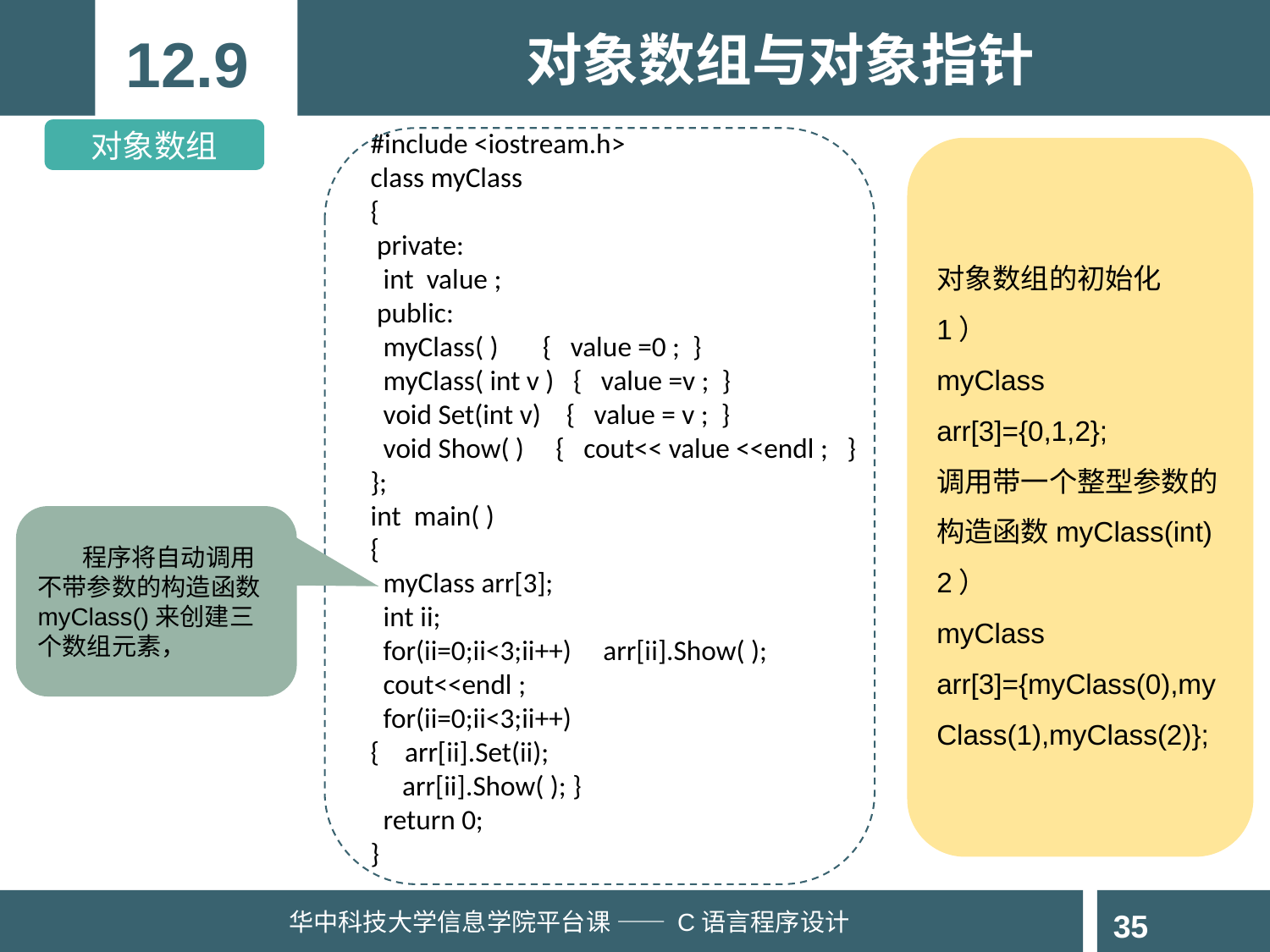

12.9
对象数组与对象指针
对象数组
#include <iostream.h>
class myClass
{
 private:
  int  value ;
 public:
  myClass( )       {   value =0 ;  }
  myClass( int v )   {   value =v ;  }
  void Set(int v)    {   value = v ;  }
  void Show( )     {   cout<< value <<endl ;   }
};
int  main( )
{
  myClass arr[3];
  int ii;
  for(ii=0;ii<3;ii++)     arr[ii].Show( );
  cout<<endl ;
  for(ii=0;ii<3;ii++)
{    arr[ii].Set(ii);
     arr[ii].Show( ); }
  return 0;
}

对象数组的初始化
1）
myClass arr[3]={0,1,2};
调用带一个整型参数的构造函数myClass(int)
2）
myClass  arr[3]={myClass(0),myClass(1),myClass(2)};
       程序将自动调用不带参数的构造函数myClass()来创建三个数组元素，